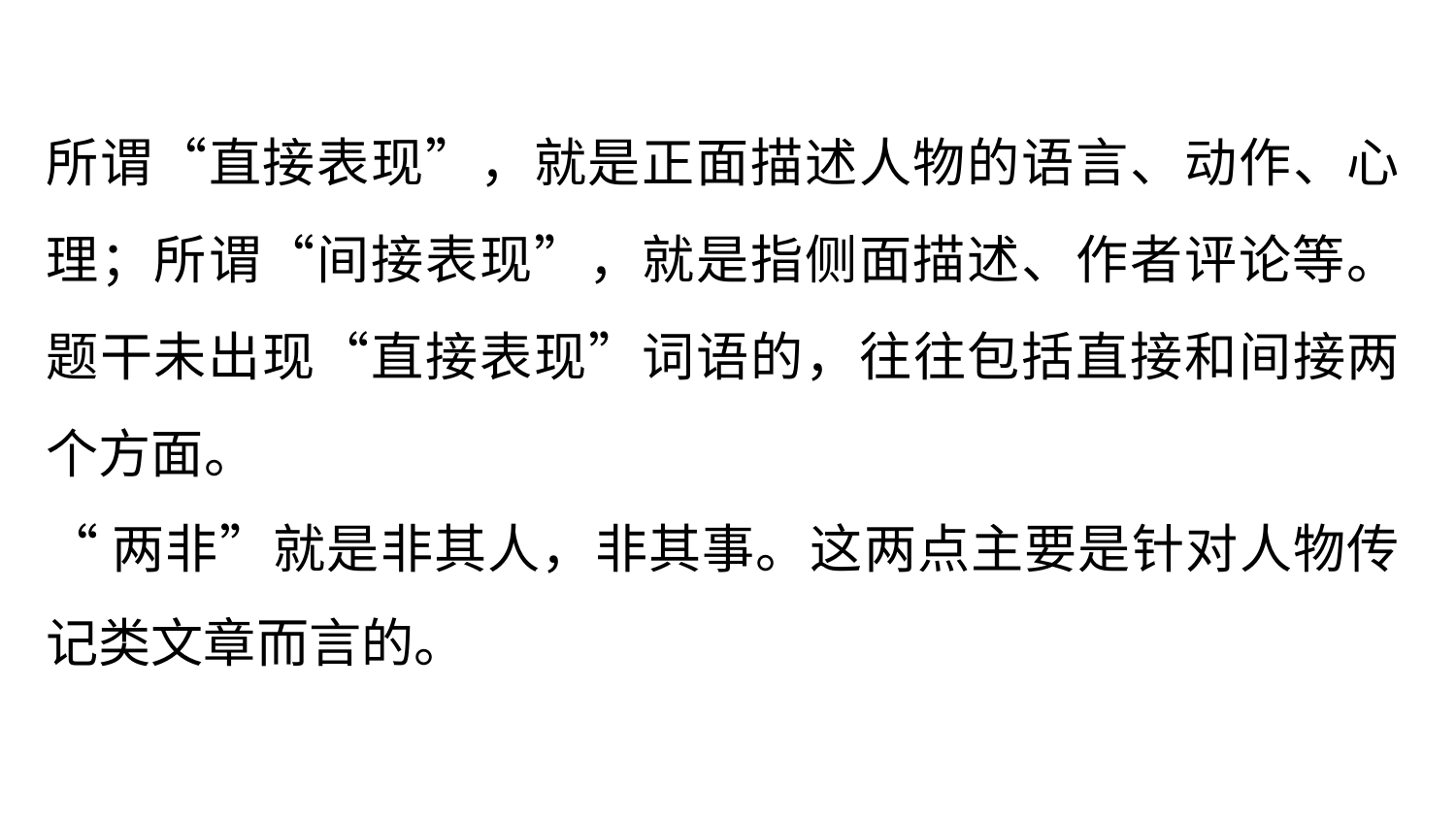

所谓“直接表现”，就是正面描述人物的语言、动作、心理；所谓“间接表现”，就是指侧面描述、作者评论等。题干未出现“直接表现”词语的，往往包括直接和间接两个方面。
“两非”就是非其人，非其事。这两点主要是针对人物传记类文章而言的。